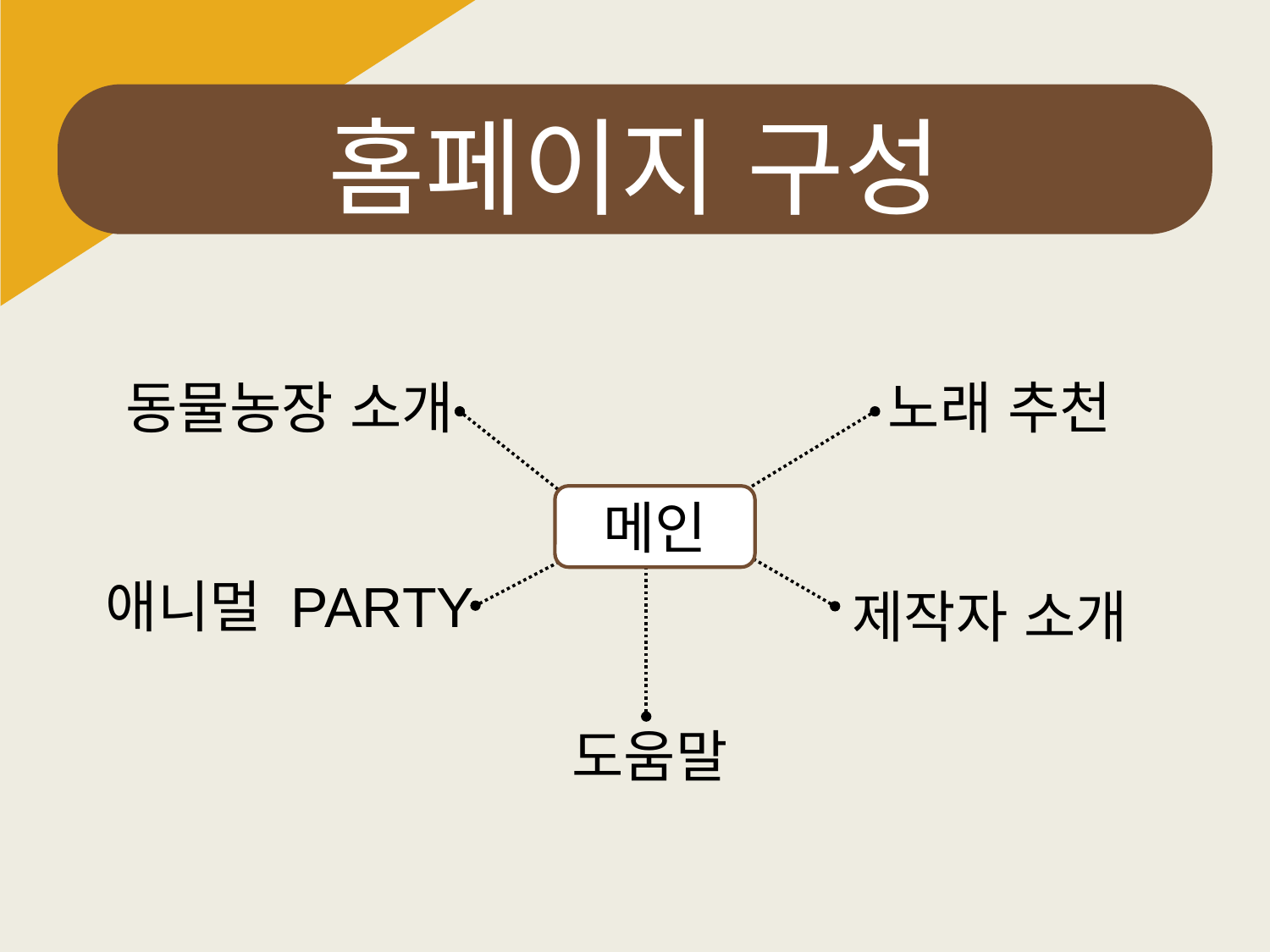

홈페이지 구성
동물농장 소개
노래 추천

메인
애니멀 PARTY
제작자 소개
도움말